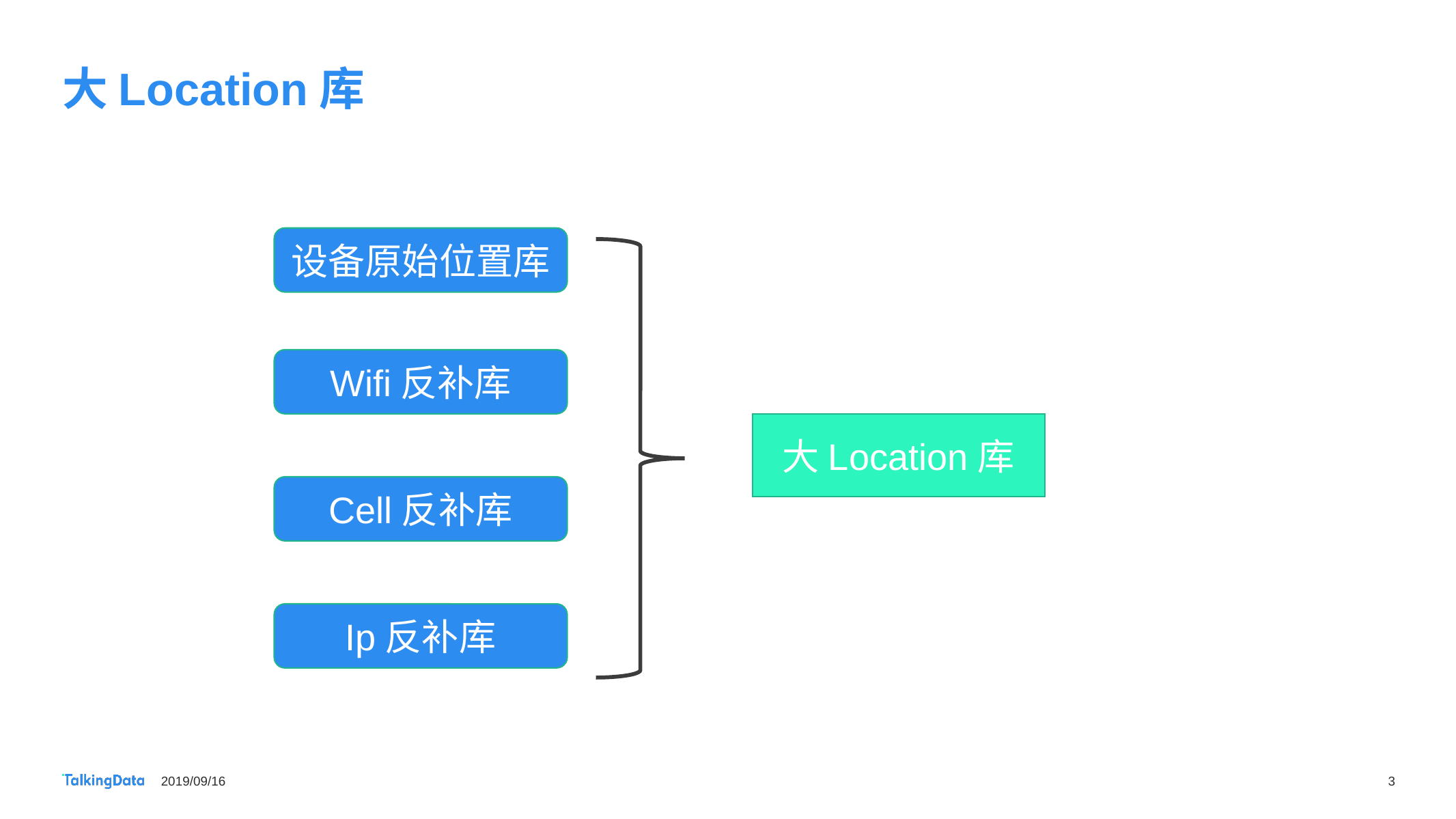

# 大Location库

设备原始位置库

Wifi反补库
大Location库
Cell反补库
Ip反补库